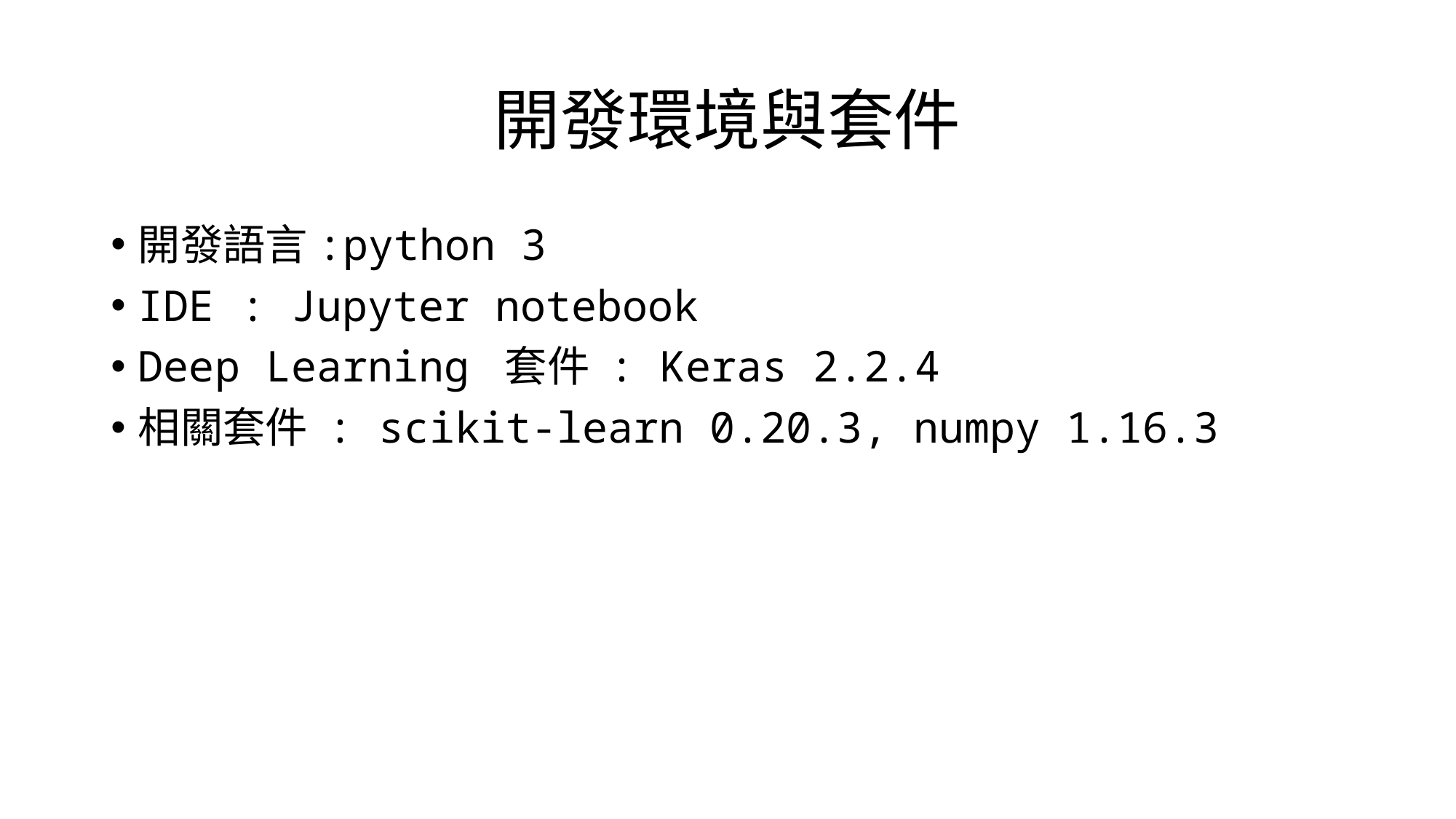

# 開發環境與套件
開發語言:python 3
IDE : Jupyter notebook
Deep Learning 套件 : Keras 2.2.4
相關套件 : scikit-learn 0.20.3, numpy 1.16.3